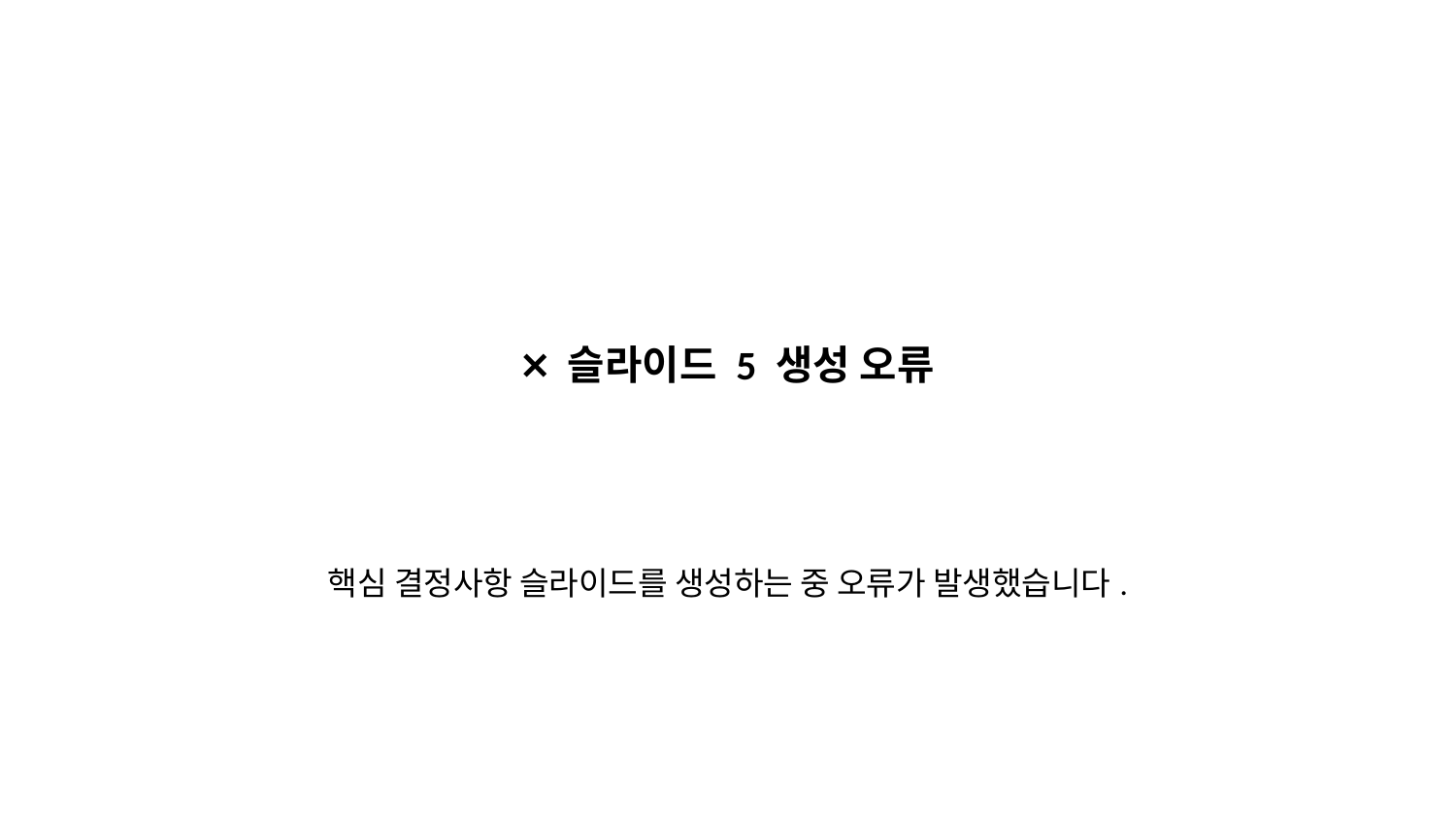

❌ 슬라이드 5 생성 오류
핵심 결정사항 슬라이드를 생성하는 중 오류가 발생했습니다.